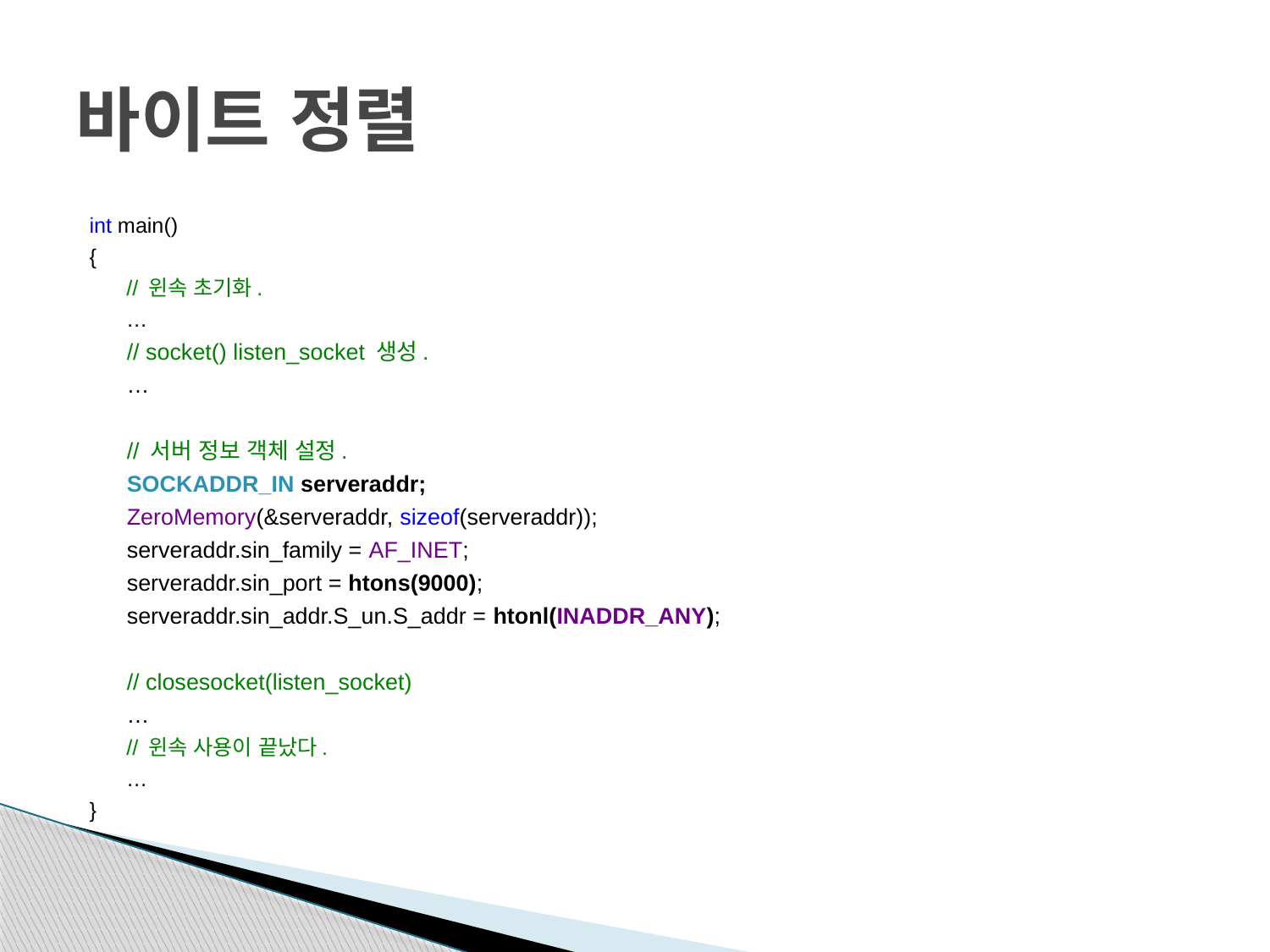

# 바이트 정렬
int main()
{
	 // 윈속 초기화.
	 …
	 // socket() listen_socket 생성.
	 …

	 // 서버 정보 객체 설정.
	 SOCKADDR_IN serveraddr;
	 ZeroMemory(&serveraddr, sizeof(serveraddr));
	 serveraddr.sin_family = AF_INET;
	 serveraddr.sin_port = htons(9000);
	 serveraddr.sin_addr.S_un.S_addr = htonl(INADDR_ANY);

	 // closesocket(listen_socket)
	 …
	 // 윈속 사용이 끝났다.
	 …
}